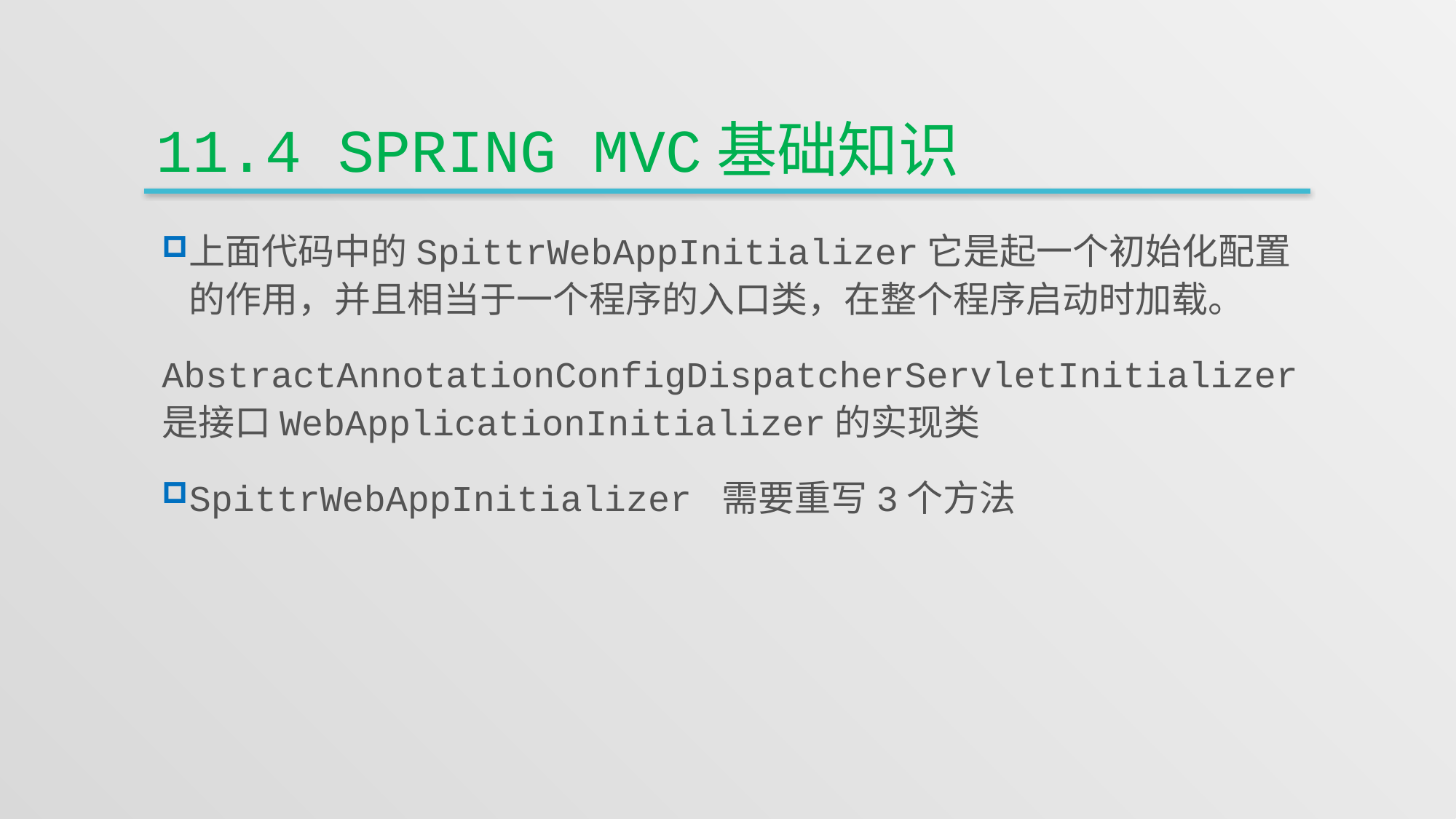

# 11.4 Spring MVC基础知识
上面代码中的SpittrWebAppInitializer它是起一个初始化配置的作用，并且相当于一个程序的入口类，在整个程序启动时加载。
AbstractAnnotationConfigDispatcherServletInitializer是接口WebApplicationInitializer的实现类
SpittrWebAppInitializer 需要重写3个方法